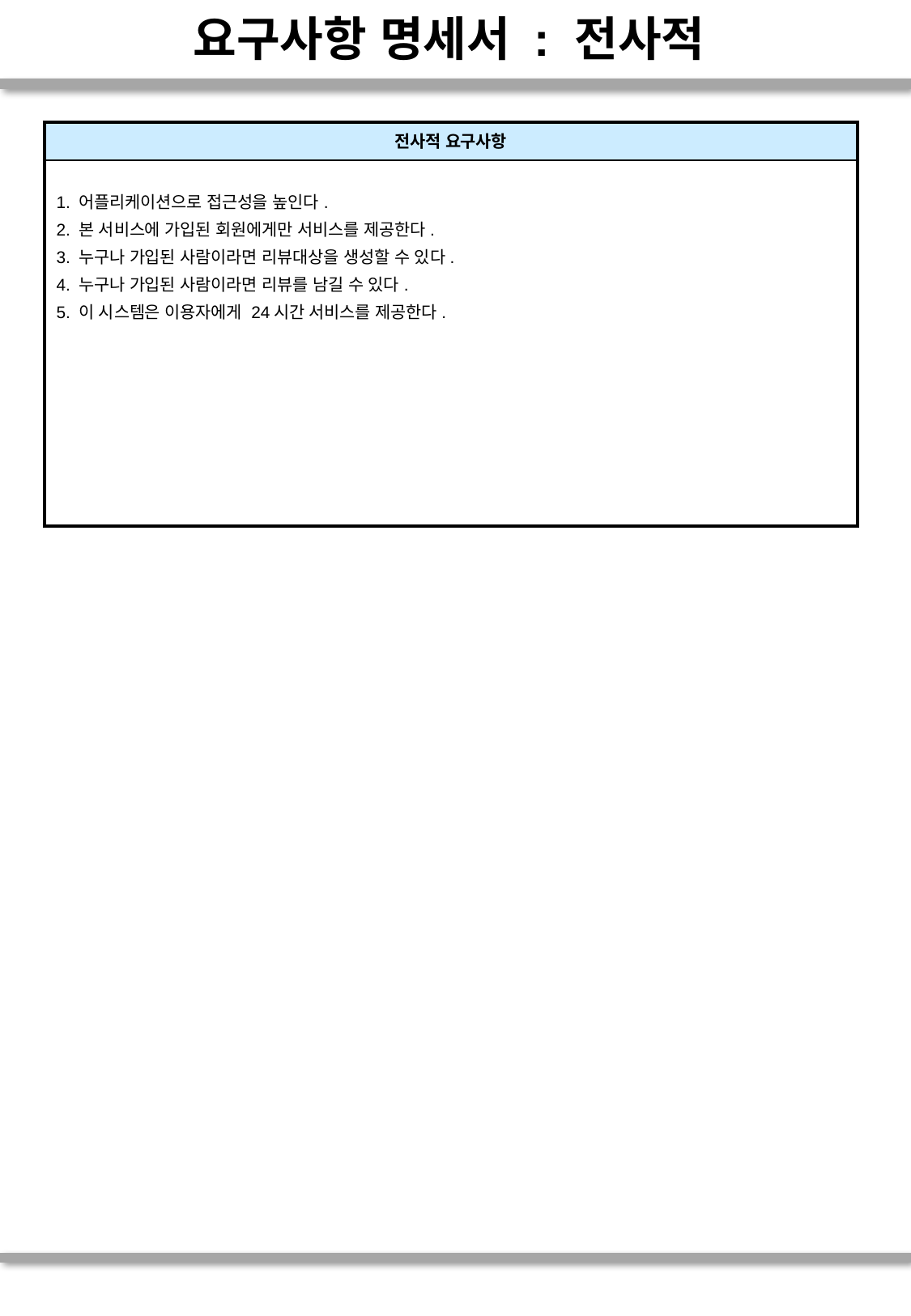

요구사항 명세서 : 전사적
| 전사적 요구사항 |
| --- |
| 1. 어플리케이션으로 접근성을 높인다. 2. 본 서비스에 가입된 회원에게만 서비스를 제공한다. 3. 누구나 가입된 사람이라면 리뷰대상을 생성할 수 있다. 4. 누구나 가입된 사람이라면 리뷰를 남길 수 있다. 5. 이 시스템은 이용자에게 24시간 서비스를 제공한다. |